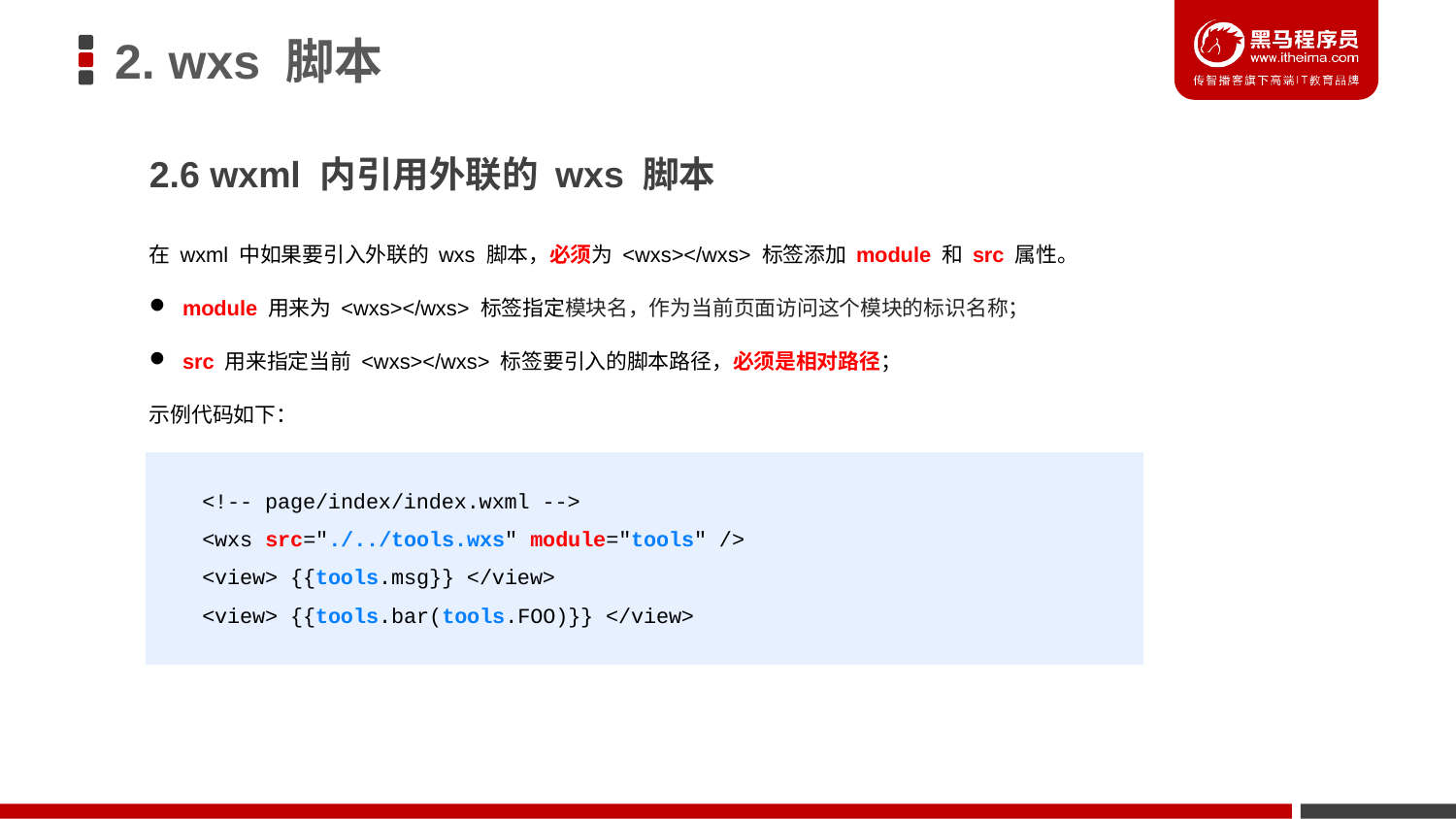

# 2. wxs 脚本
2.6 wxml 内引用外联的 wxs 脚本
在 wxml 中如果要引入外联的 wxs 脚本，必须为 <wxs></wxs> 标签添加 module 和 src 属性。
 module 用来为 <wxs></wxs> 标签指定模块名，作为当前页面访问这个模块的标识名称；
 src 用来指定当前 <wxs></wxs> 标签要引入的脚本路径，必须是相对路径；
示例代码如下：

<!-- page/index/index.wxml -->
<wxs src="./../tools.wxs" module="tools" />
<view> {{tools.msg}} </view>
<view> {{tools.bar(tools.FOO)}} </view>